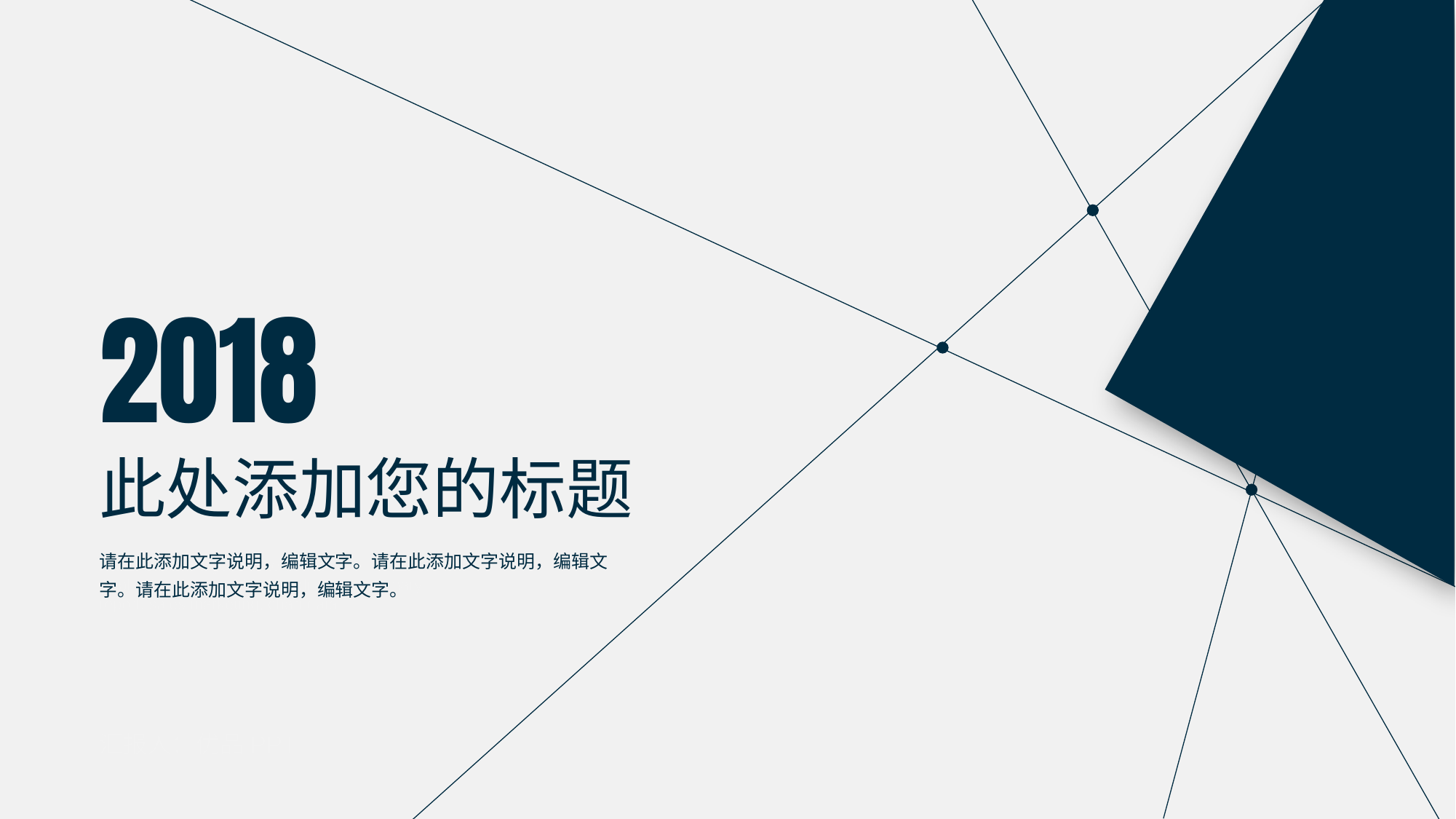

2018
此处添加您的标题

请在此添加文字说明，编辑文字。请在此添加文字说明，编辑文字。请在此添加文字说明，编辑文字。
Fresh business general template
Applicable to enterprise introduction, summary report, sales marketing, chart data
汇报人：优品PPT